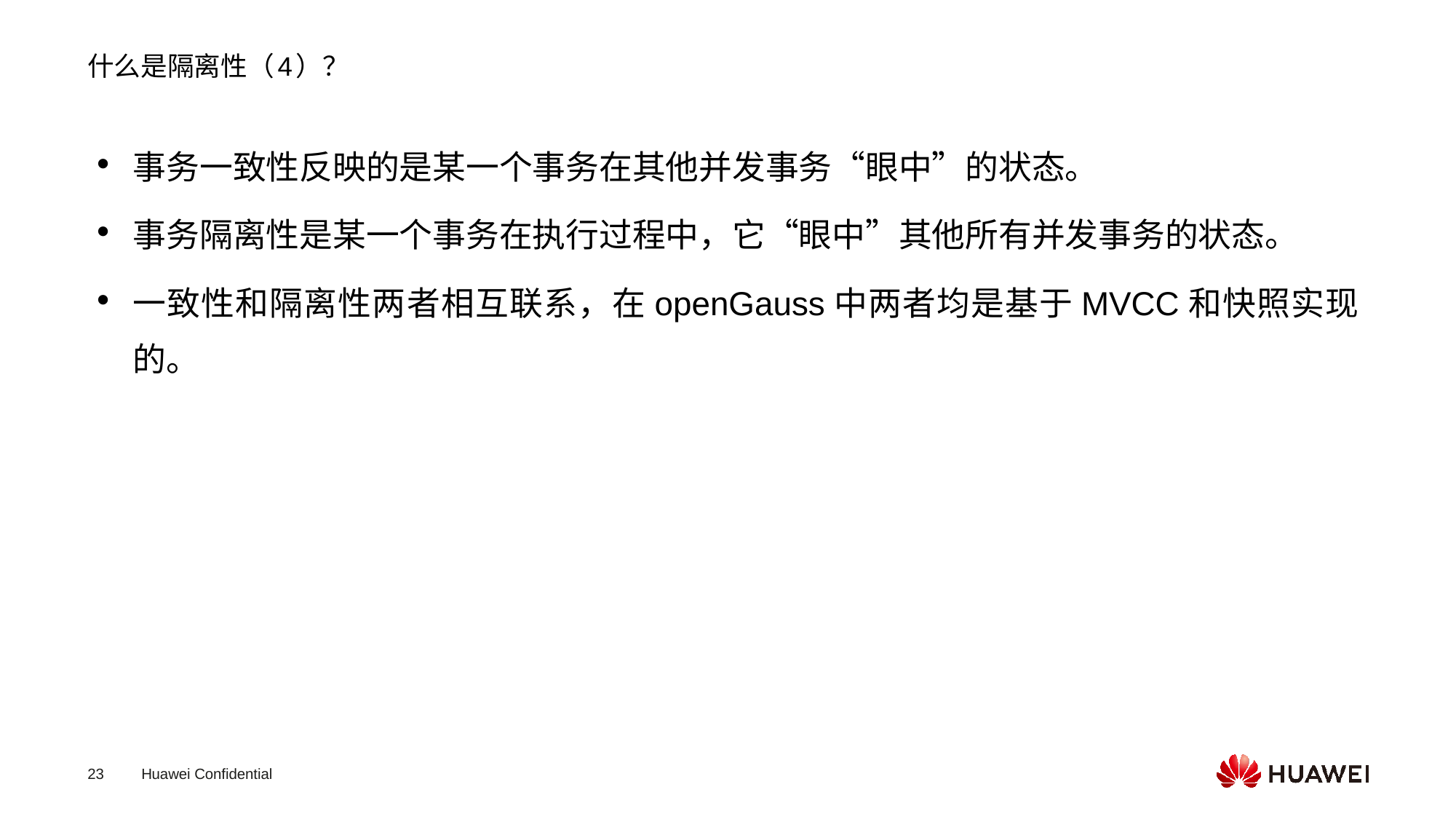

# 什么是隔离性（4）？
事务一致性反映的是某一个事务在其他并发事务“眼中”的状态。
事务隔离性是某一个事务在执行过程中，它“眼中”其他所有并发事务的状态。
一致性和隔离性两者相互联系，在openGauss中两者均是基于MVCC和快照实现的。